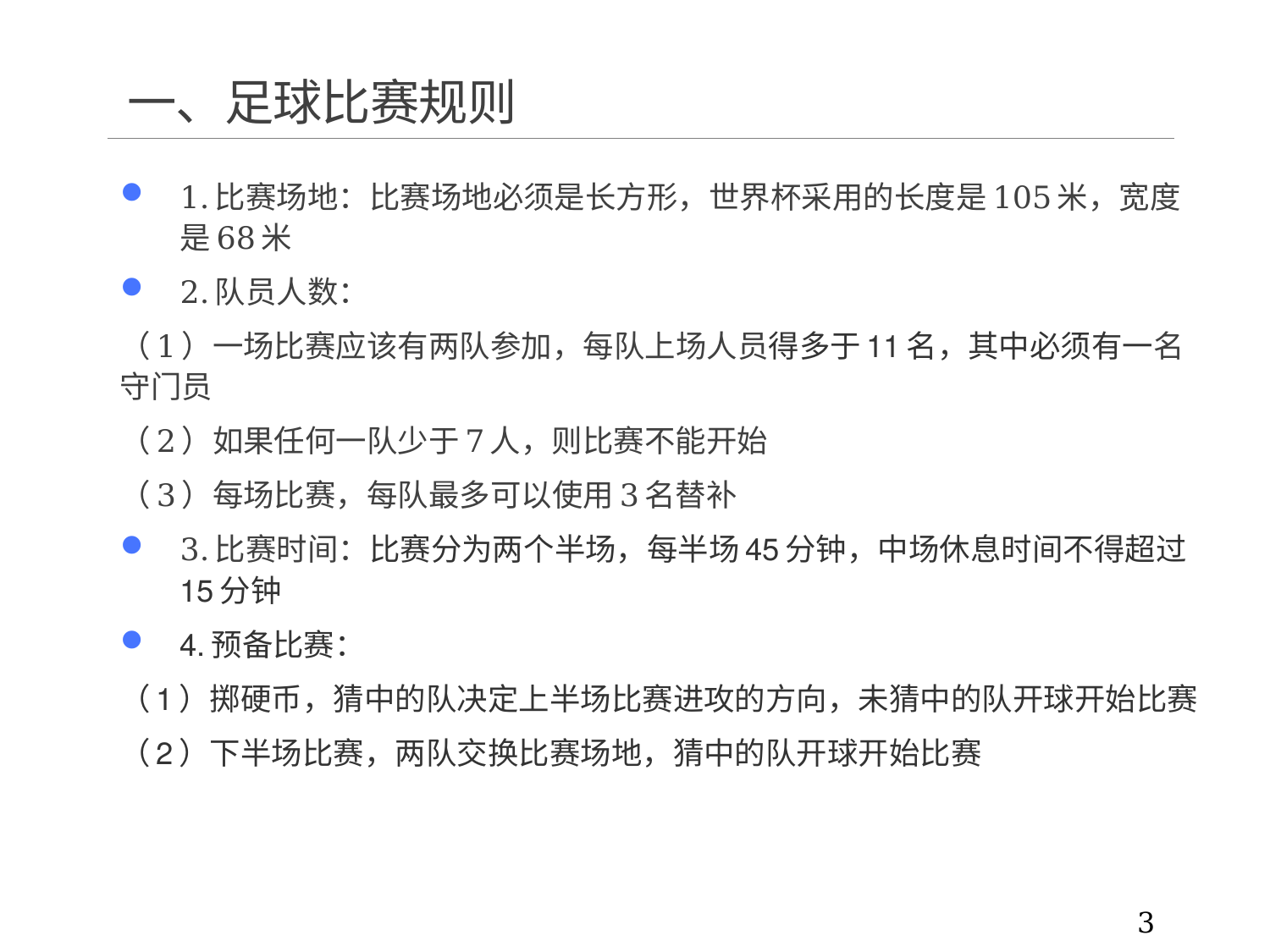

# 一、足球比赛规则
1.比赛场地：比赛场地必须是长方形，世界杯采用的长度是105米，宽度是68米
2.队员人数：
（1）一场比赛应该有两队参加，每队上场人员得多于11名，其中必须有一名守门员
（2）如果任何一队少于7人，则比赛不能开始
（3）每场比赛，每队最多可以使用3名替补
3.比赛时间：比赛分为两个半场，每半场45分钟，中场休息时间不得超过15分钟
4.预备比赛：
（1）掷硬币，猜中的队决定上半场比赛进攻的方向，未猜中的队开球开始比赛
（2）下半场比赛，两队交换比赛场地，猜中的队开球开始比赛

3